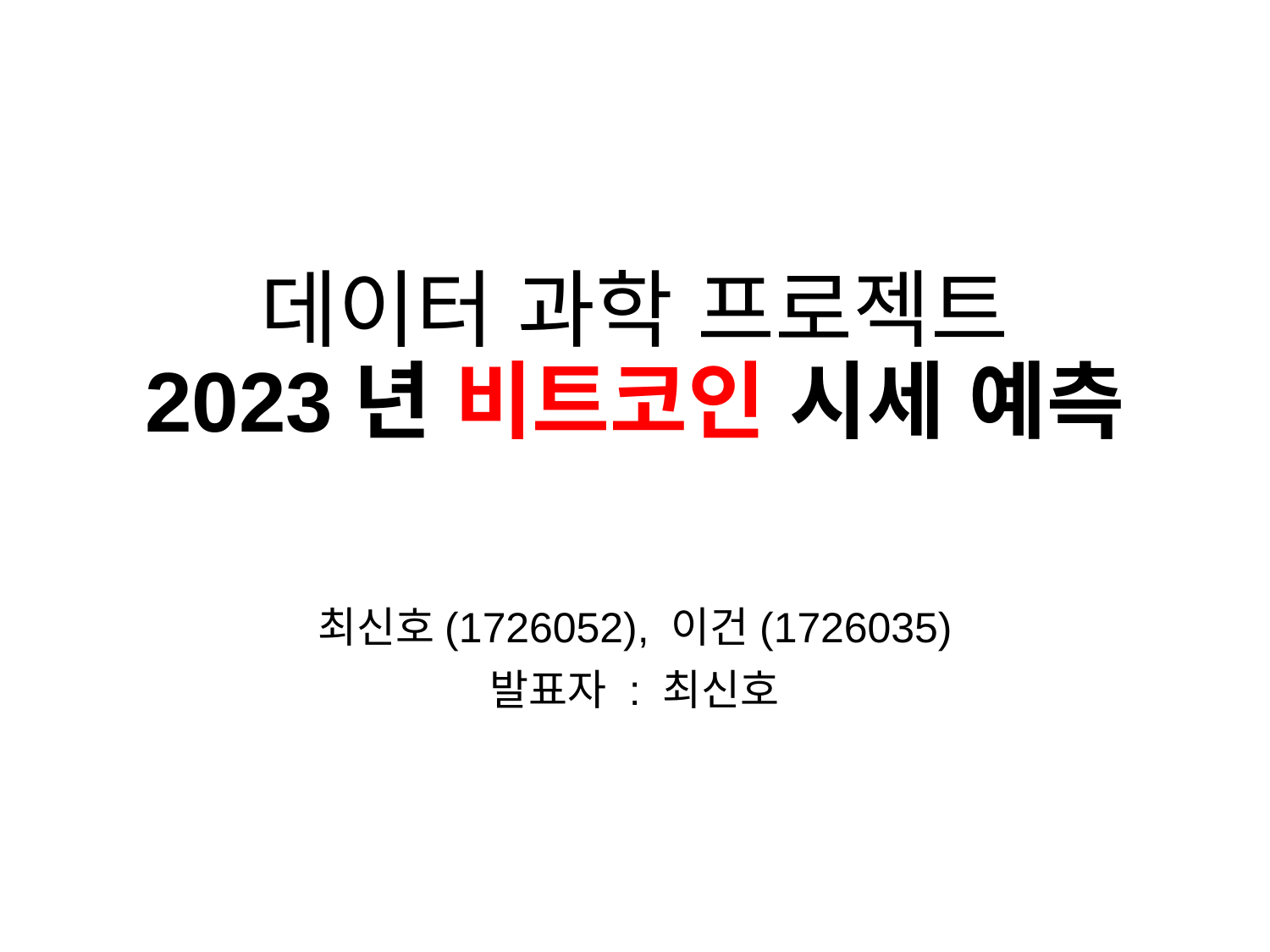

# 데이터 과학 프로젝트 2023년 비트코인 시세 예측

최신호(1726052), 이건(1726035)
발표자 : 최신호